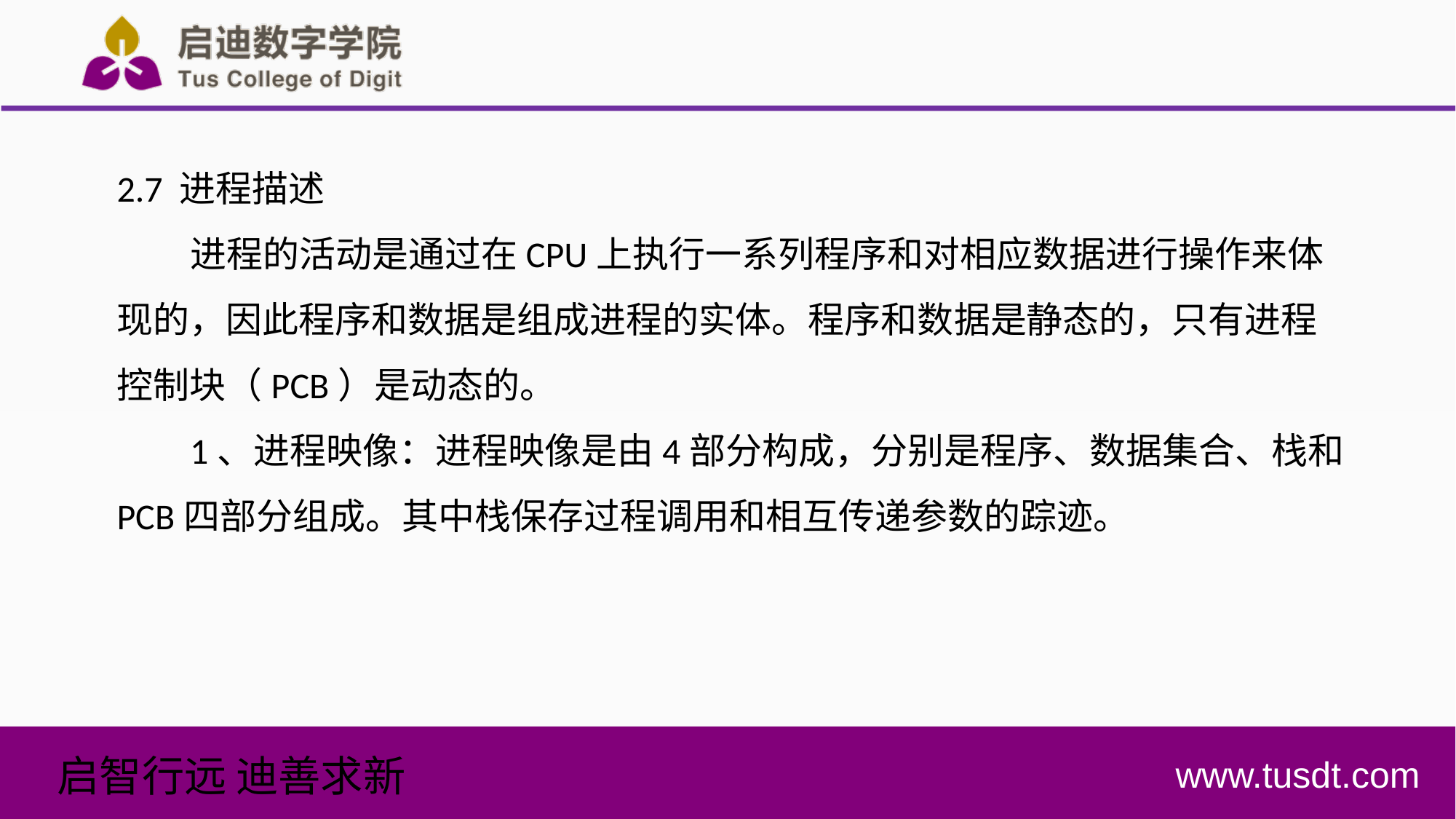

2.7 进程描述
进程的活动是通过在CPU上执行一系列程序和对相应数据进行操作来体现的，因此程序和数据是组成进程的实体。程序和数据是静态的，只有进程控制块（PCB）是动态的。
1、进程映像：进程映像是由4部分构成，分别是程序、数据集合、栈和PCB四部分组成。其中栈保存过程调用和相互传递参数的踪迹。